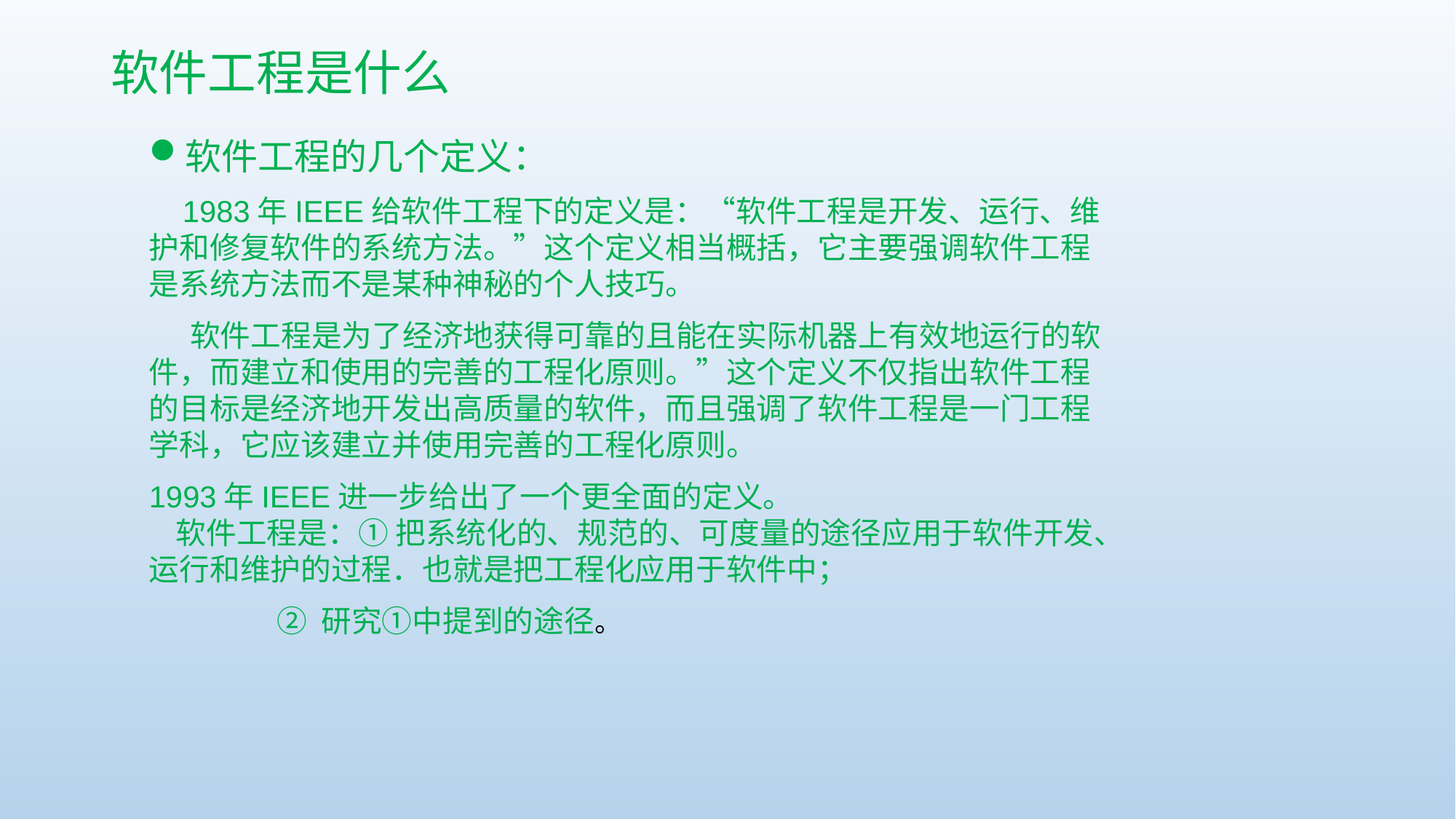

# 软件工程是什么
软件工程的几个定义：
    1983年IEEE给软件工程下的定义是：“软件工程是开发、运行、维护和修复软件的系统方法。”这个定义相当概括，它主要强调软件工程是系统方法而不是某种神秘的个人技巧。
     软件工程是为了经济地获得可靠的且能在实际机器上有效地运行的软件，而建立和使用的完善的工程化原则。”这个定义不仅指出软件工程的目标是经济地开发出高质量的软件，而且强调了软件工程是一门工程学科，它应该建立并使用完善的工程化原则。
1993年IEEE进一步给出了一个更全面的定义。 
    软件工程是：① 把系统化的、规范的、可度量的途径应用于软件开发、运行和维护的过程．也就是把工程化应用于软件中；
                   ② 研究①中提到的途径。